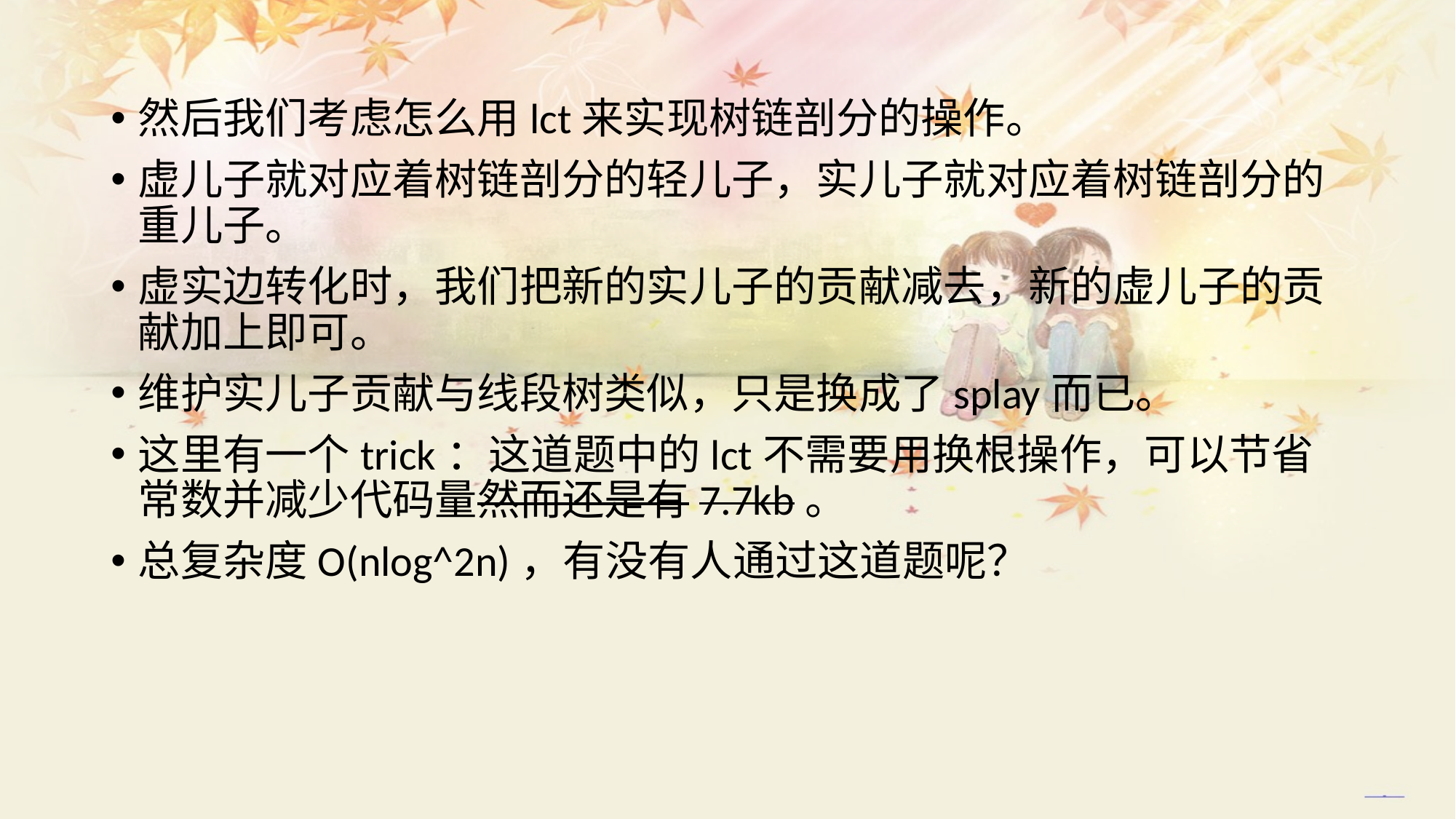

然后我们考虑怎么用lct来实现树链剖分的操作。
虚儿子就对应着树链剖分的轻儿子，实儿子就对应着树链剖分的重儿子。
虚实边转化时，我们把新的实儿子的贡献减去，新的虚儿子的贡献加上即可。
维护实儿子贡献与线段树类似，只是换成了splay而已。
这里有一个trick：这道题中的lct不需要用换根操作，可以节省常数并减少代码量然而还是有7.7kb。
总复杂度O(nlog^2n)，有没有人通过这道题呢？